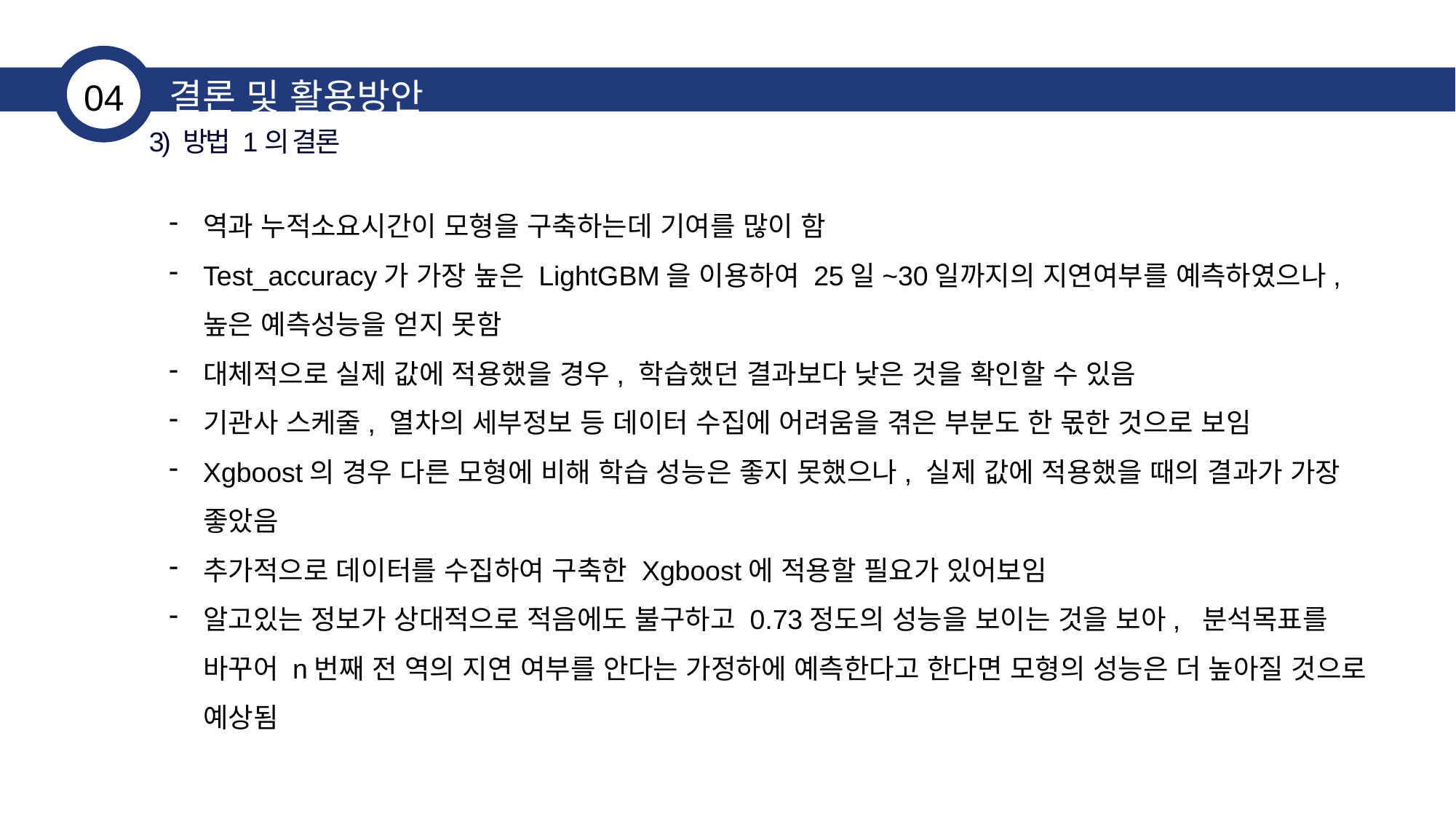

결론 및 활용방안

04
3) 방법 1의 결론
역과 누적소요시간이 모형을 구축하는데 기여를 많이 함
Test_accuracy가 가장 높은 LightGBM을 이용하여 25일~30일까지의 지연여부를 예측하였으나, 높은 예측성능을 얻지 못함
대체적으로 실제 값에 적용했을 경우, 학습했던 결과보다 낮은 것을 확인할 수 있음
기관사 스케줄, 열차의 세부정보 등 데이터 수집에 어려움을 겪은 부분도 한 몫한 것으로 보임
Xgboost의 경우 다른 모형에 비해 학습 성능은 좋지 못했으나, 실제 값에 적용했을 때의 결과가 가장 좋았음
추가적으로 데이터를 수집하여 구축한 Xgboost에 적용할 필요가 있어보임
알고있는 정보가 상대적으로 적음에도 불구하고 0.73정도의 성능을 보이는 것을 보아,  분석목표를 바꾸어 n번째 전 역의 지연 여부를 안다는 가정하에 예측한다고 한다면 모형의 성능은 더 높아질 것으로 예상됨